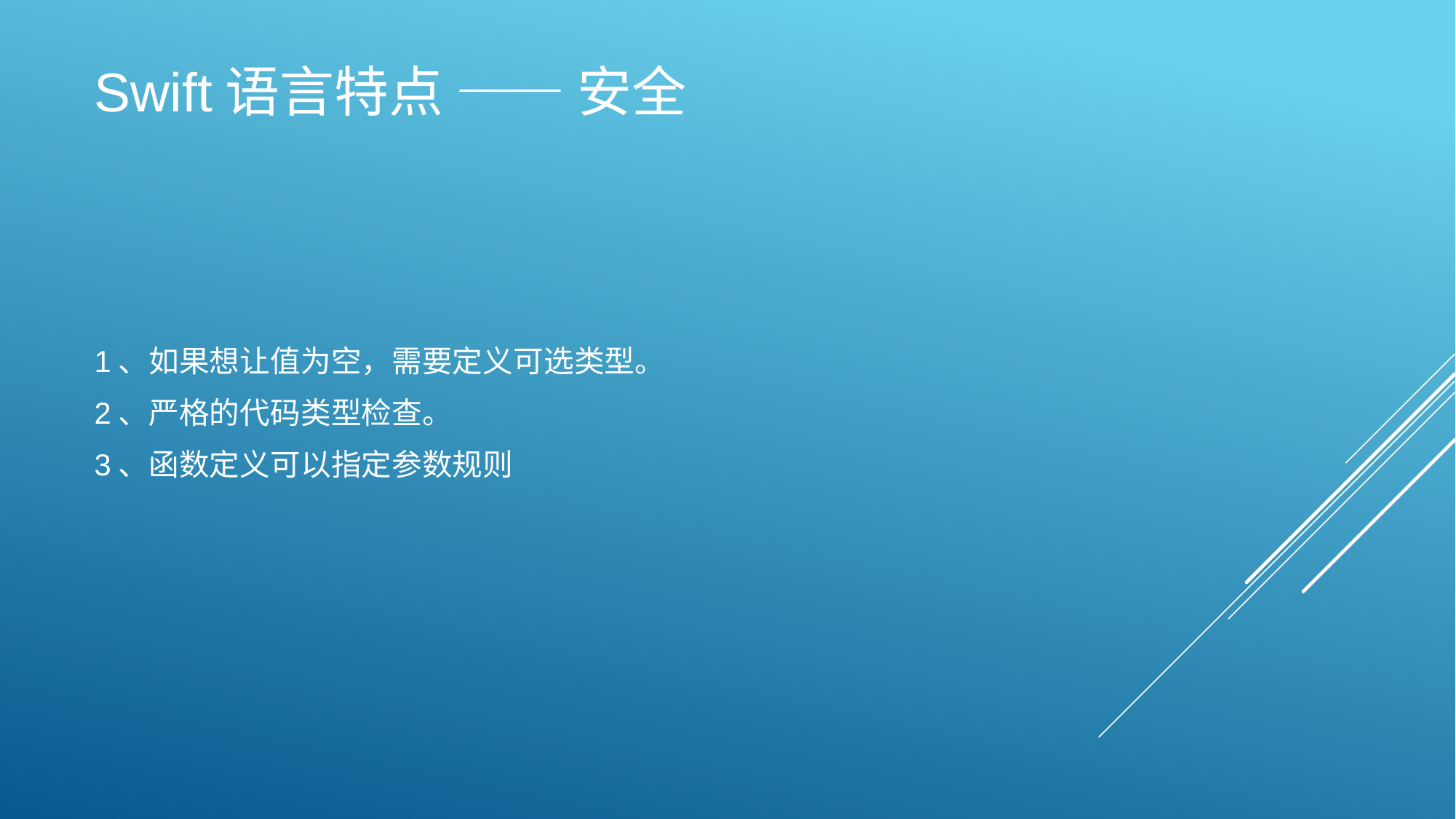

# Swift语言特点 —— 安全
1、如果想让值为空，需要定义可选类型。
2、严格的代码类型检查。
3、函数定义可以指定参数规则